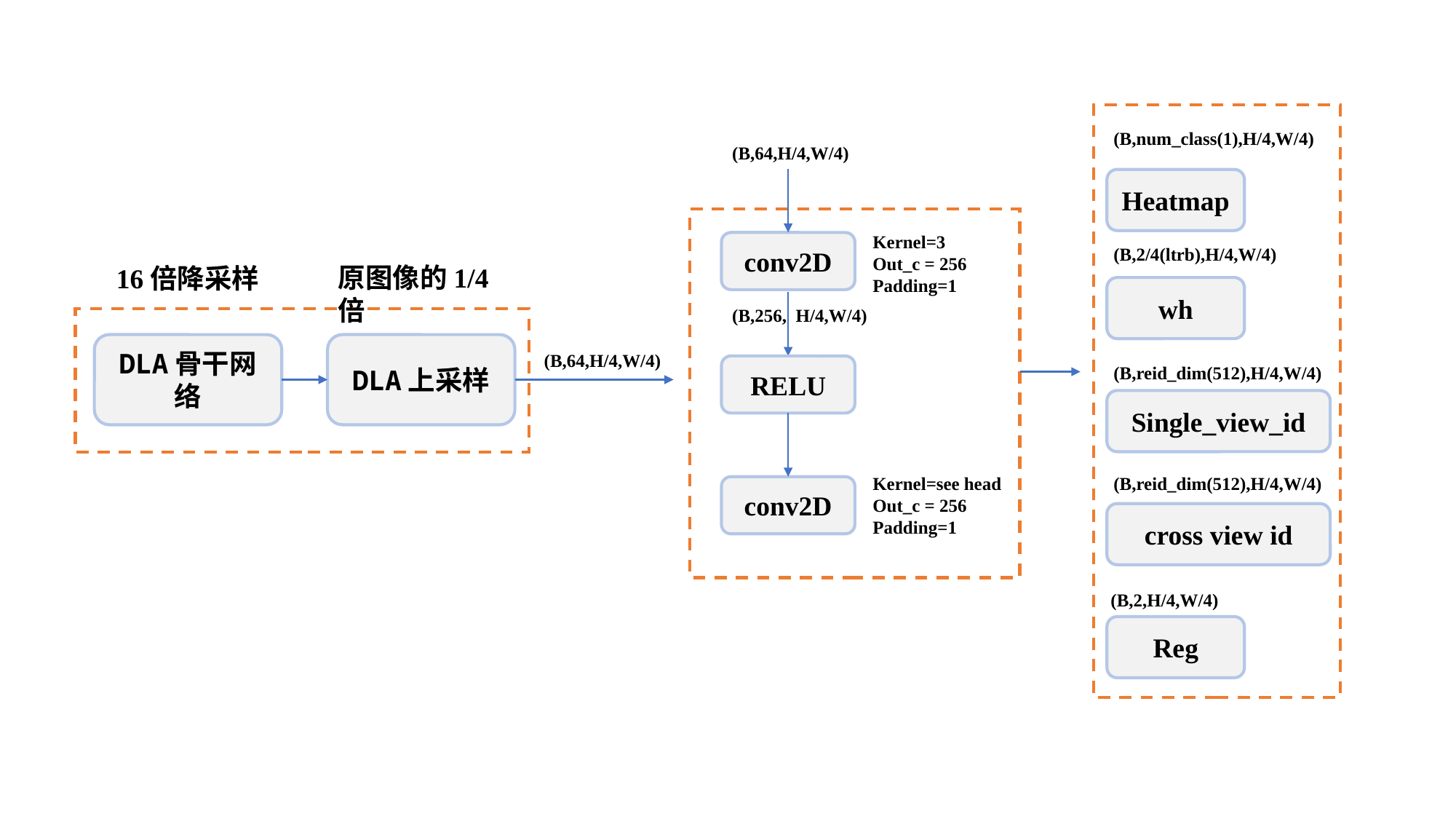

(B,num_class(1),H/4,W/4)
(B,64,H/4,W/4)

Kernel=3
Out_c = 256
Padding=1
conv2D
(B,256,  H/4,W/4)
RELU
Kernel=see head
Out_c = 256
Padding=1
conv2D
Heatmap
(B,2/4(ltrb),H/4,W/4)
原图像的1/4倍
16倍降采样
wh

DLA骨干网络
DLA上采样
(B,64,H/4,W/4)
(B,reid_dim(512),H/4,W/4)
Single_view_id
(B,reid_dim(512),H/4,W/4)
cross view id
(B,2,H/4,W/4)
Reg